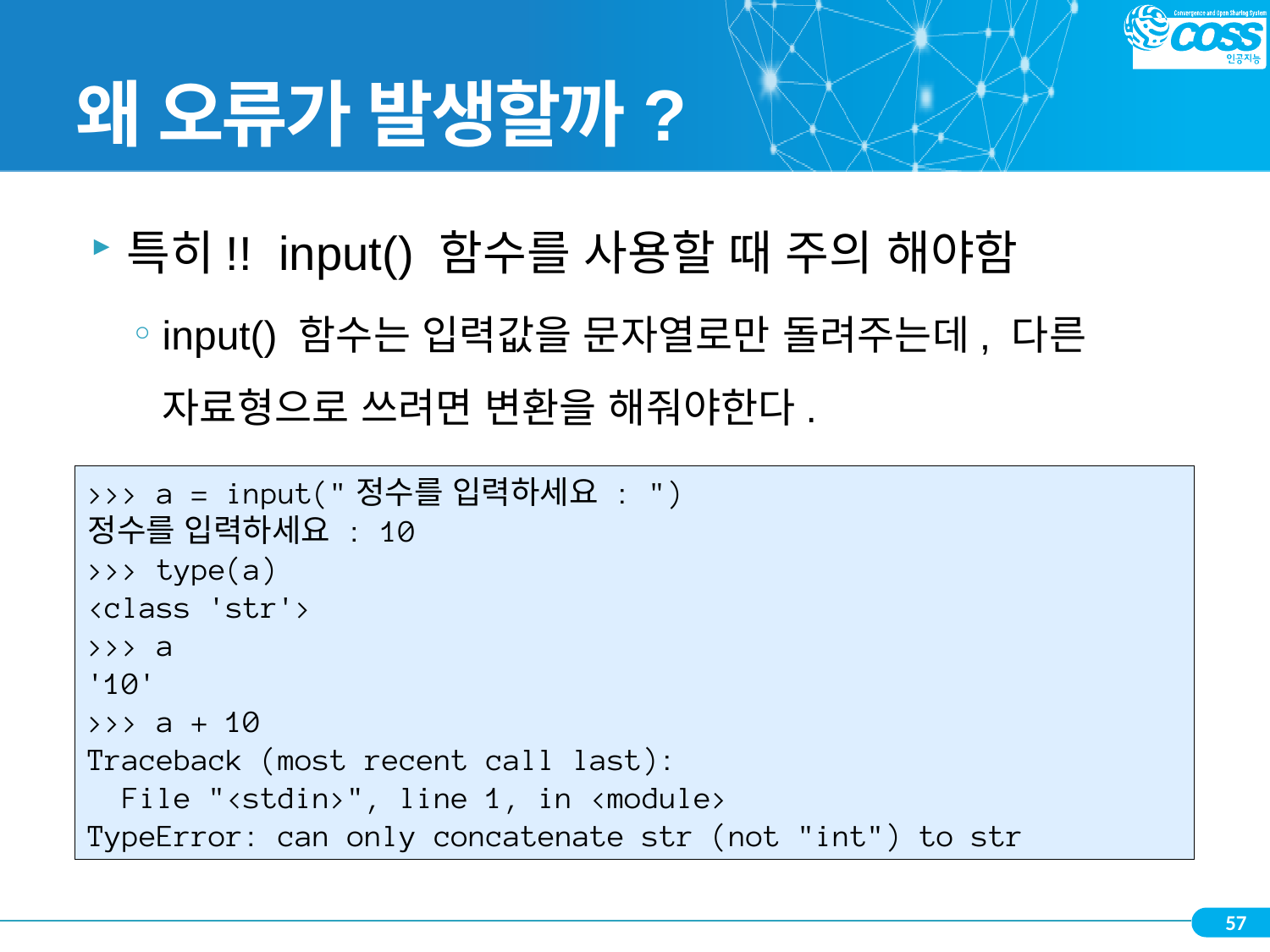

# 왜 오류가 발생할까?
특히!!  input() 함수를 사용할 때 주의 해야함
input() 함수는 입력값을 문자열로만 돌려주는데, 다른 자료형으로 쓰려면 변환을 해줘야한다.
>>> a = input("정수를 입력하세요 : ")
정수를 입력하세요 : 10
>>> type(a)
<class 'str'>
>>> a
'10'
>>> a + 10
Traceback (most recent call last):
  File "<stdin>", line 1, in <module>
TypeError: can only concatenate str (not "int") to str